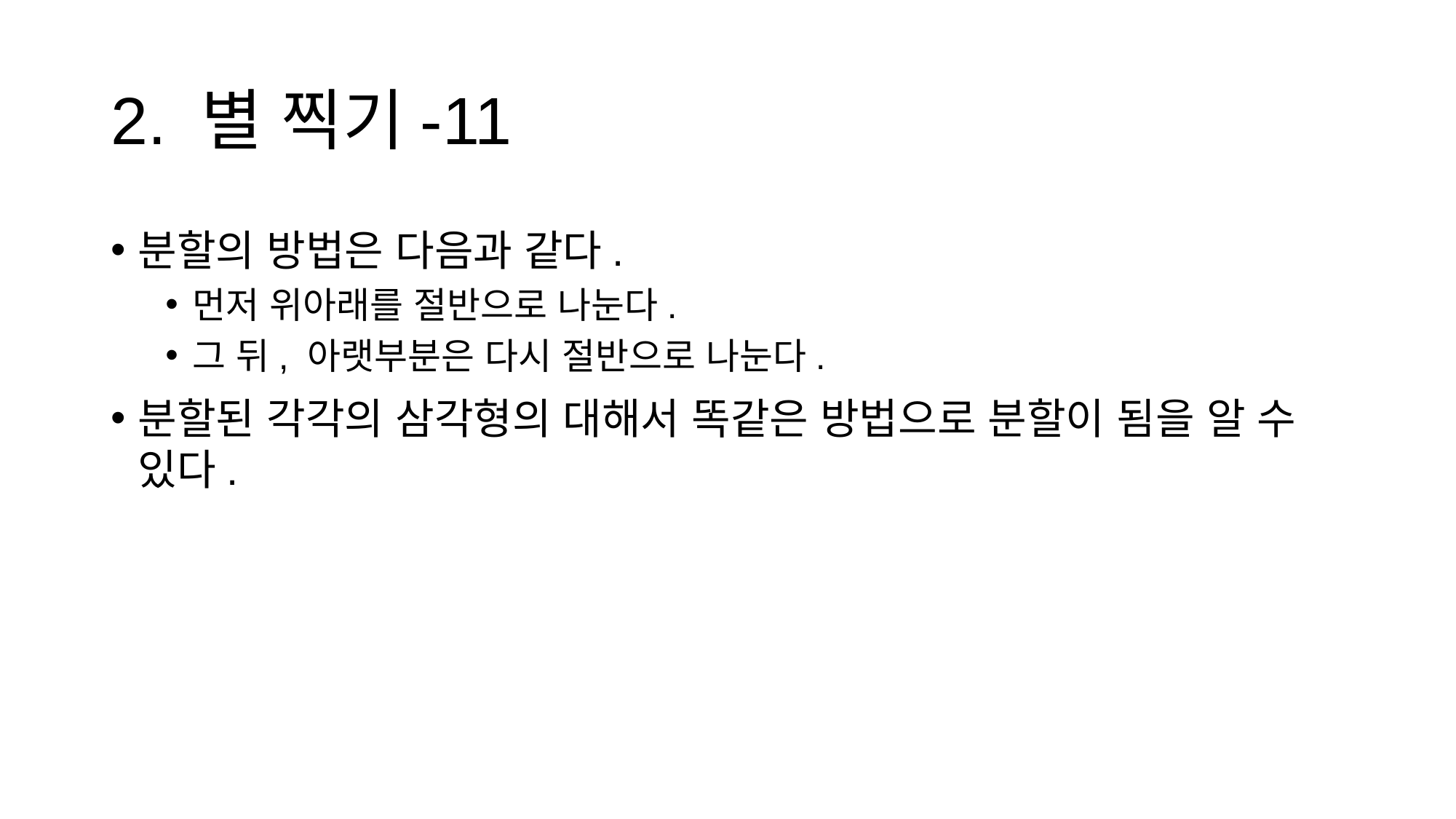

# 2. 별 찍기-11
분할의 방법은 다음과 같다.
먼저 위아래를 절반으로 나눈다.
그 뒤, 아랫부분은 다시 절반으로 나눈다.
분할된 각각의 삼각형의 대해서 똑같은 방법으로 분할이 됨을 알 수 있다.